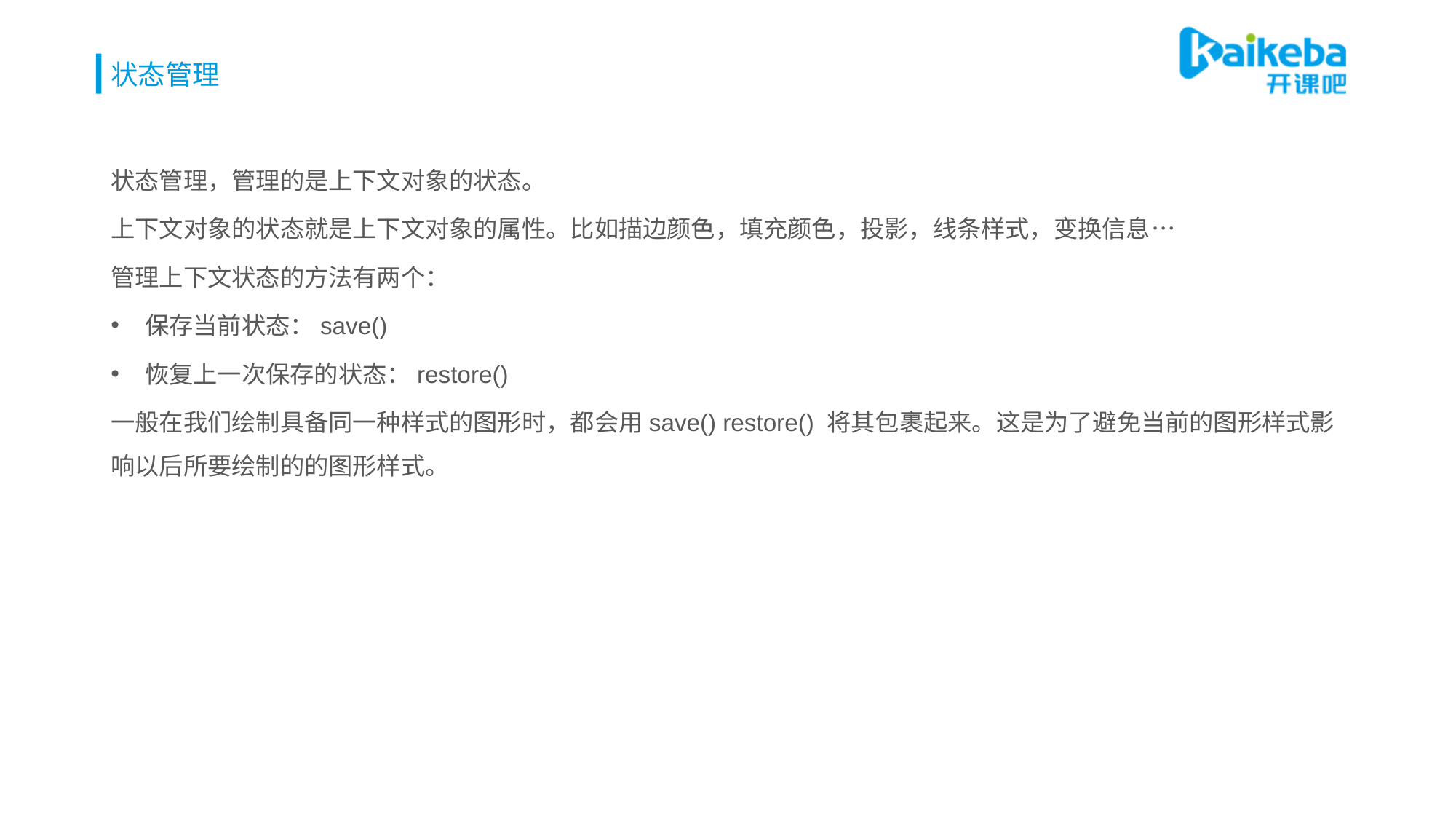

# 状态管理
状态管理，管理的是上下文对象的状态。
上下文对象的状态就是上下文对象的属性。比如描边颜色，填充颜色，投影，线条样式，变换信息…
管理上下文状态的方法有两个：
保存当前状态：save()
恢复上一次保存的状态：restore()
一般在我们绘制具备同一种样式的图形时，都会用save() restore() 将其包裹起来。这是为了避免当前的图形样式影响以后所要绘制的的图形样式。